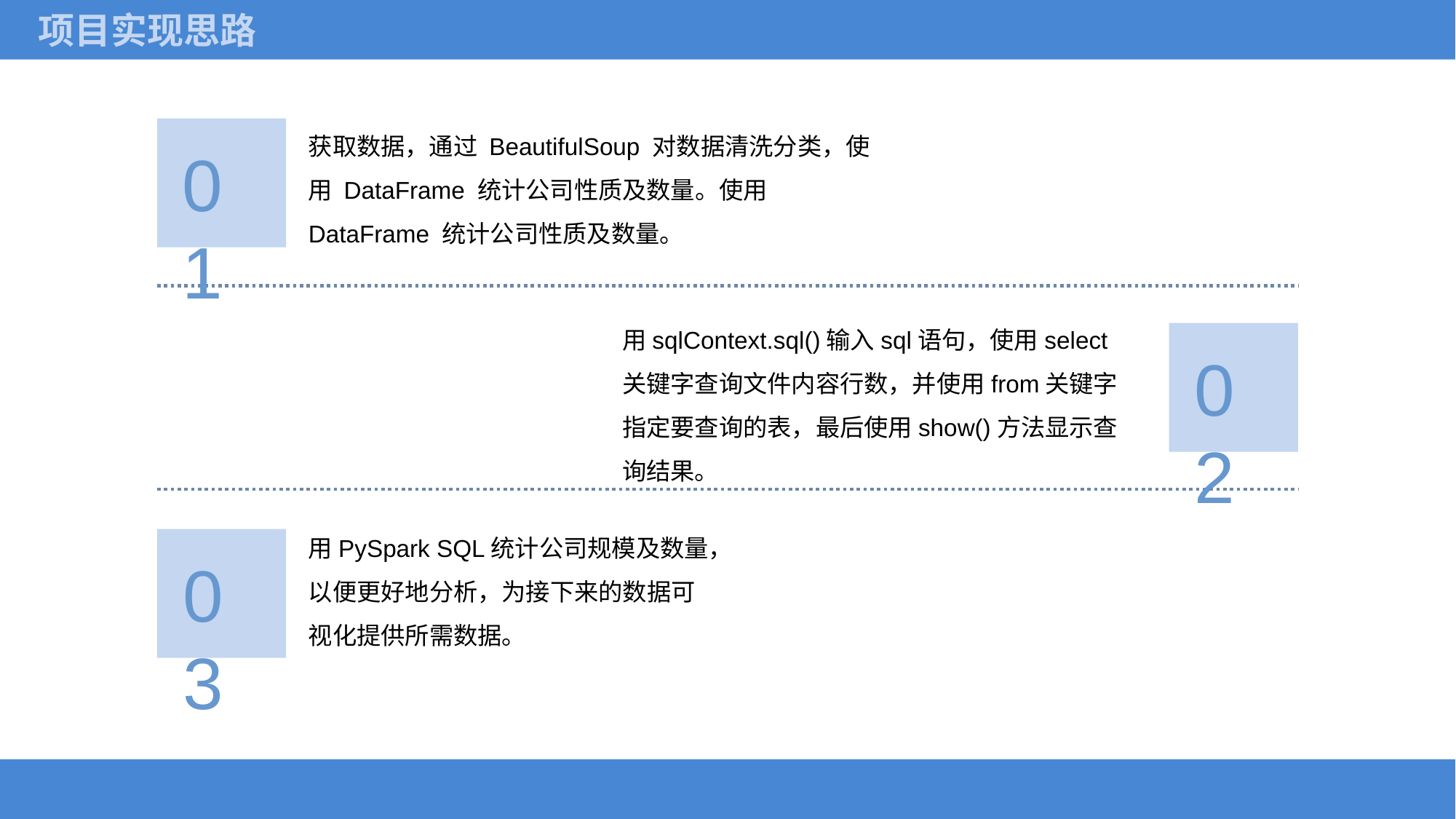

项目实现思路
获取数据，通过 BeautifulSoup 对数据清洗分类，使用 DataFrame 统计公司性质及数量。使用 DataFrame 统计公司性质及数量。

01
用sqlContext.sql()输入sql语句，使用select关键字查询文件内容行数，并使用from关键字指定要查询的表，最后使用show()方法显示查询结果。

02
用PySpark SQL统计公司规模及数量，以便更好地分析，为接下来的数据可视化提供所需数据。

03